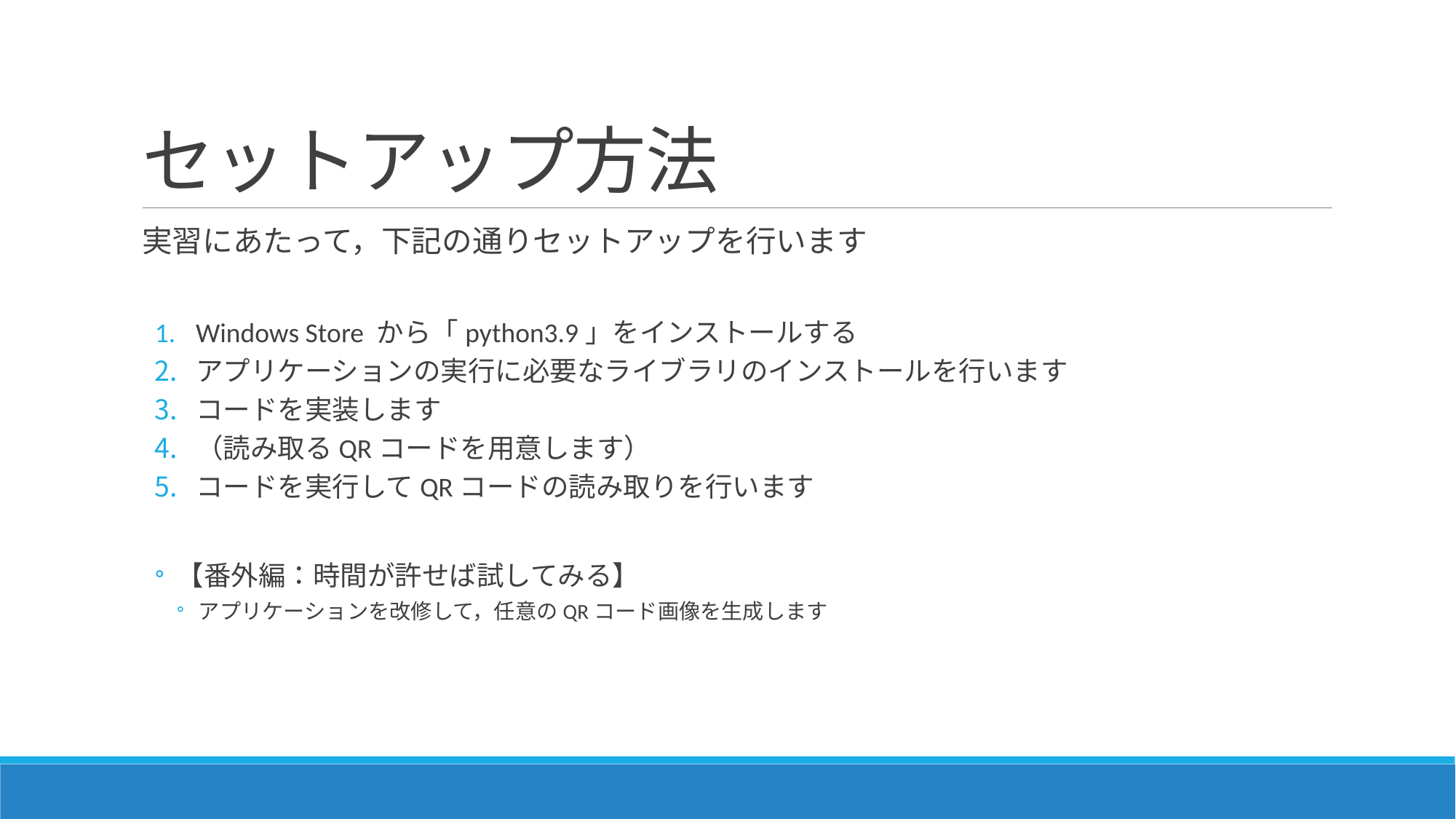

# セットアップ方法
実習にあたって，下記の通りセットアップを行います

Windows Store から「python3.9」をインストールする
アプリケーションの実行に必要なライブラリのインストールを行います
コードを実装します
（読み取るQRコードを用意します）
コードを実行してQRコードの読み取りを行います

【番外編：時間が許せば試してみる】
アプリケーションを改修して，任意のQRコード画像を生成します